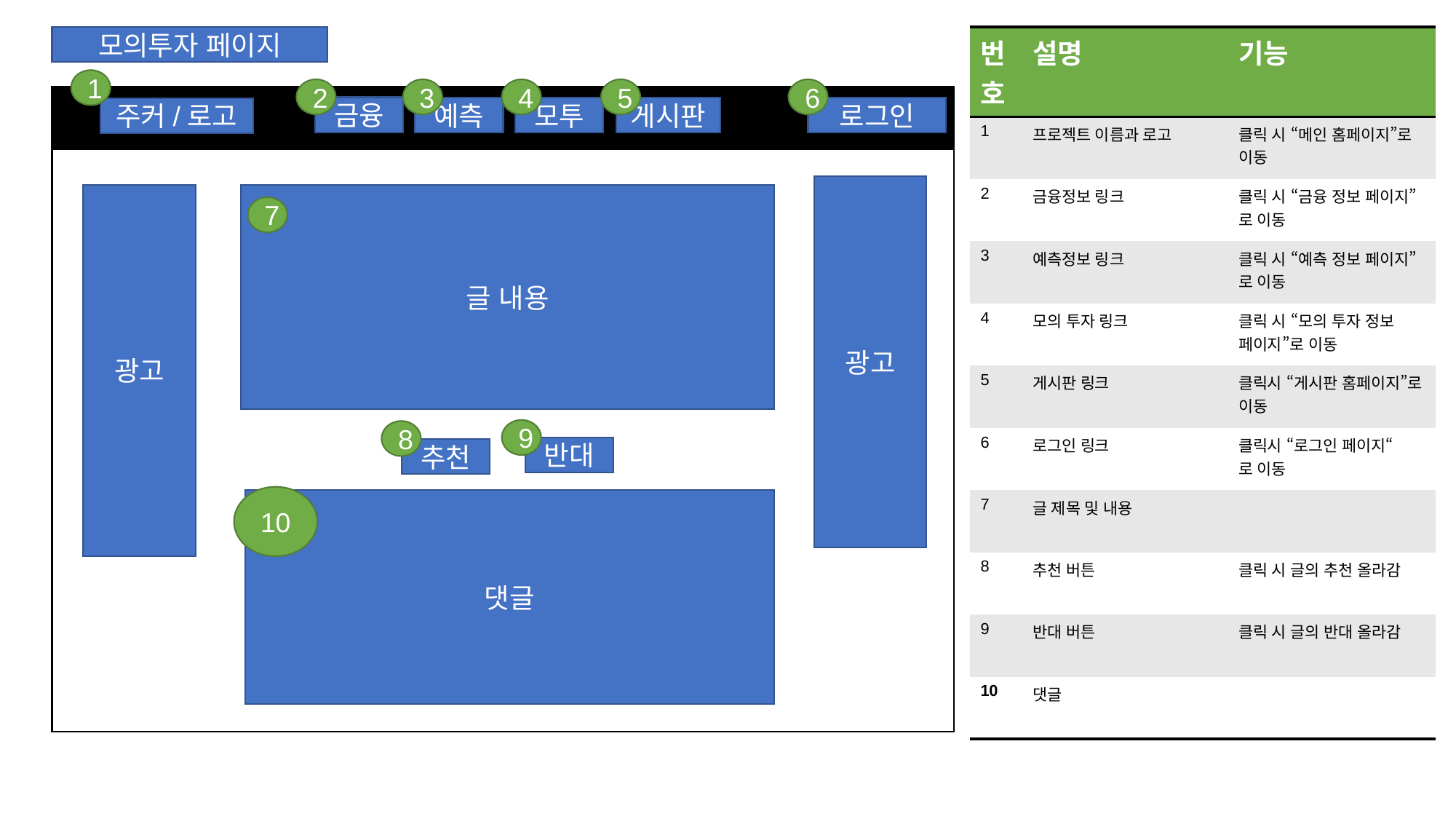

모의투자 페이지
| 번호 | 설명 | 기능 |
| --- | --- | --- |
| 1 | 프로젝트 이름과 로고 | 클릭 시 “메인 홈페이지”로 이동 |
| 2 | 금융정보 링크 | 클릭 시 “금융 정보 페이지”로 이동 |
| 3 | 예측정보 링크 | 클릭 시 “예측 정보 페이지”로 이동 |
| 4 | 모의 투자 링크 | 클릭 시 “모의 투자 정보 페이지”로 이동 |
| 5 | 게시판 링크 | 클릭시 “게시판 홈페이지”로 이동 |
| 6 | 로그인 링크 | 클릭시 “로그인 페이지“ 로 이동 |
| 7 | 글 제목 및 내용 |  |
| 8 | 추천 버튼 | 클릭 시 글의 추천 올라감 |
| 9 | 반대 버튼 | 클릭 시 글의 반대 올라감 |
| 10 | 댓글 |  |
1
4
5
6
2
3

금융
게시판
예측
모투
로그인
주커/로고
광고
광고
글 내용
7
9
8
반대
추천
10
댓글